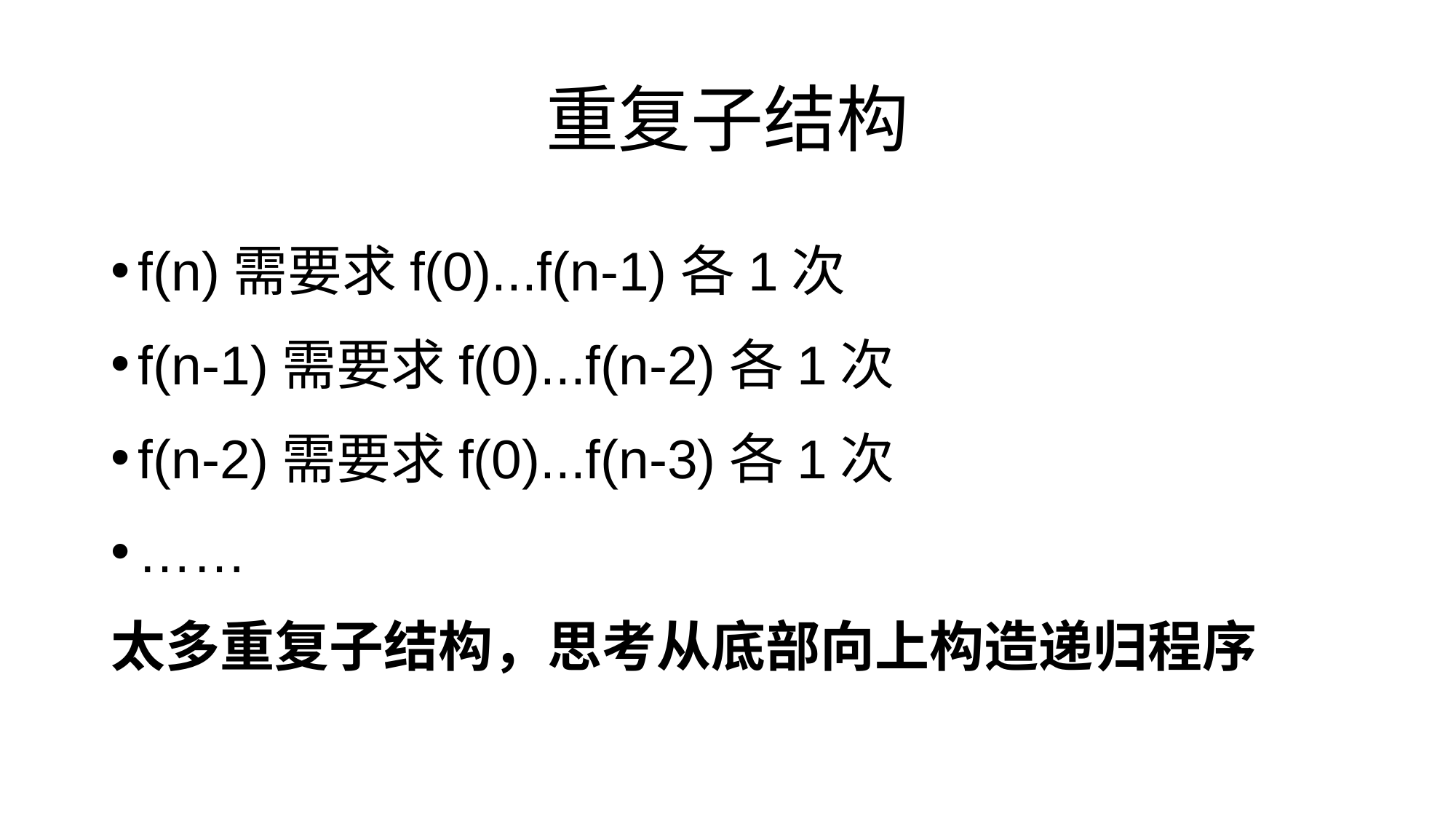

# 重复子结构
f(n)需要求f(0)...f(n-1)各1次
f(n-1)需要求f(0)...f(n-2)各1次
f(n-2)需要求f(0)...f(n-3)各1次
……
太多重复子结构，思考从底部向上构造递归程序